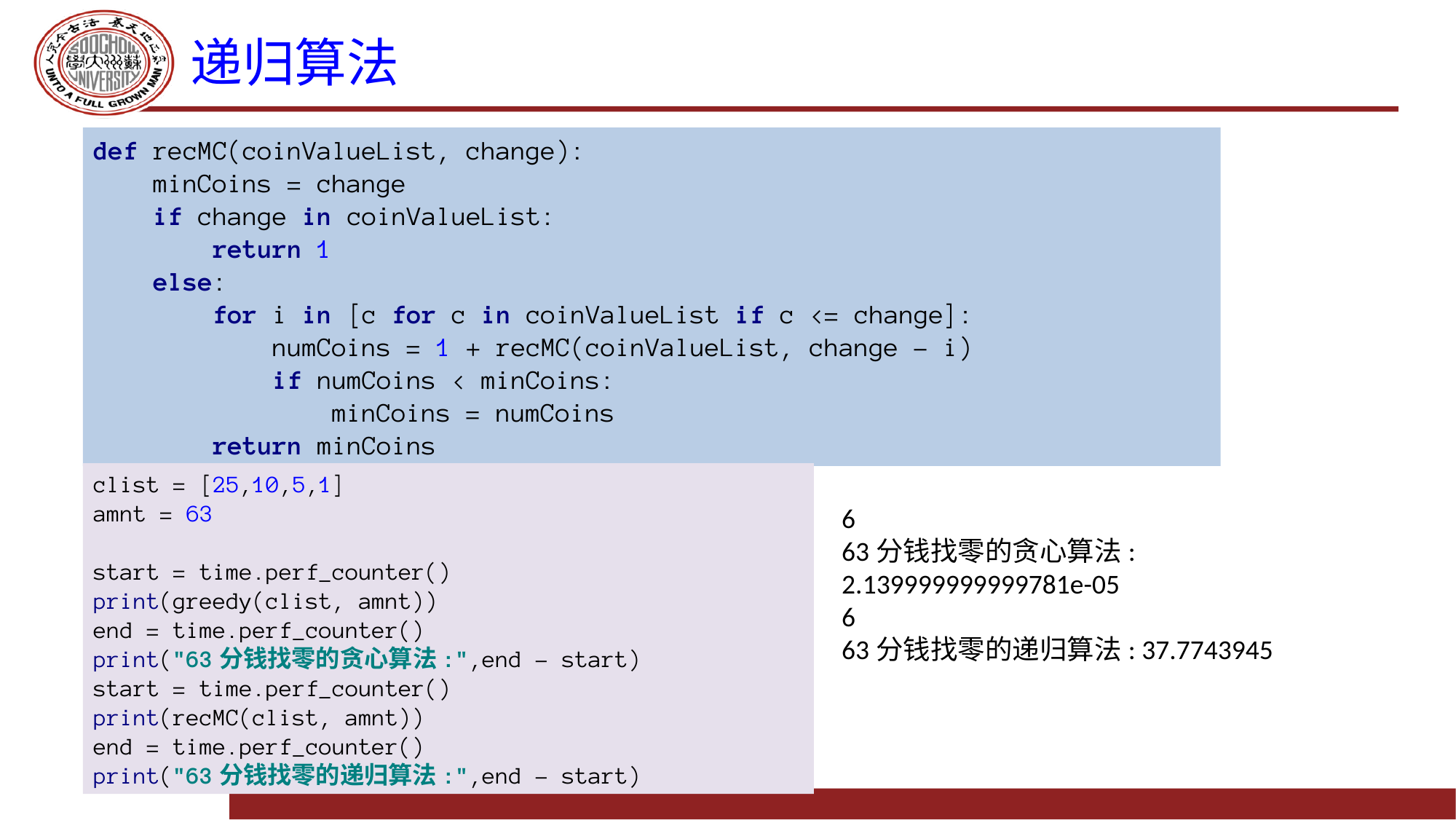

# 递归算法
def recMC(coinValueList, change):
    minCoins = change
    if change in coinValueList:
        return 1
    else:
        for i in [c for c in coinValueList if c <= change]:
            numCoins = 1 + recMC(coinValueList, change - i)
            if numCoins < minCoins:
                minCoins = numCoins
        return minCoins
clist = [25,10,5,1]
amnt = 63
start = time.perf_counter()
print(greedy(clist, amnt))
end = time.perf_counter()
print("63分钱找零的贪心算法:",end - start)
start = time.perf_counter()
print(recMC(clist, amnt))
end = time.perf_counter()
print("63分钱找零的递归算法:",end - start)
6
63分钱找零的贪心算法: 2.139999999999781e-05
6
63分钱找零的递归算法: 37.7743945